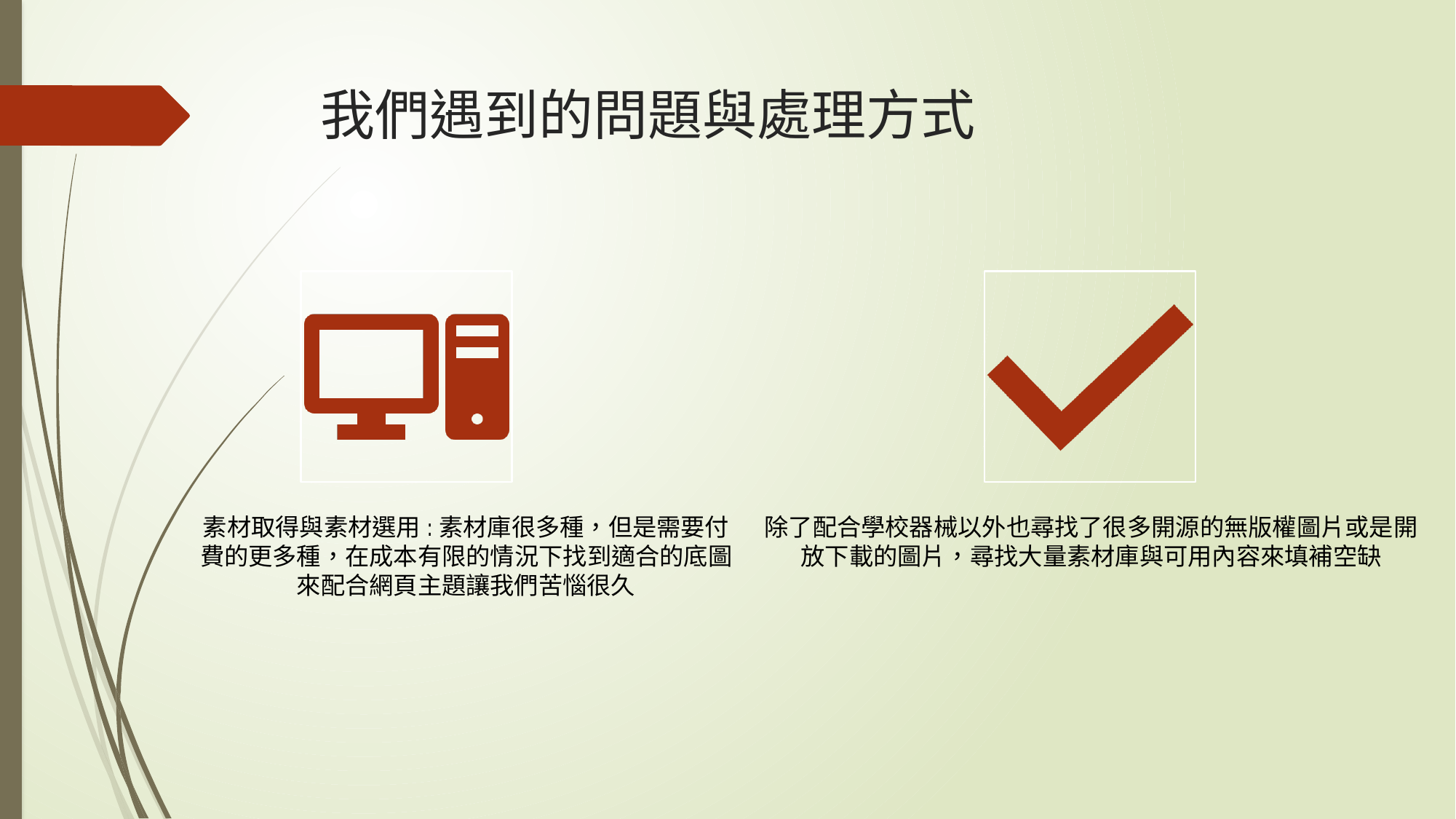

# 我們遇到的問題與處理方式

除了配合學校器械以外也尋找了很多開源的無版權圖片或是開放下載的圖片，尋找大量素材庫與可用內容來填補空缺

素材取得與素材選用:素材庫很多種，但是需要付費的更多種，在成本有限的情況下找到適合的底圖來配合網頁主題讓我們苦惱很久